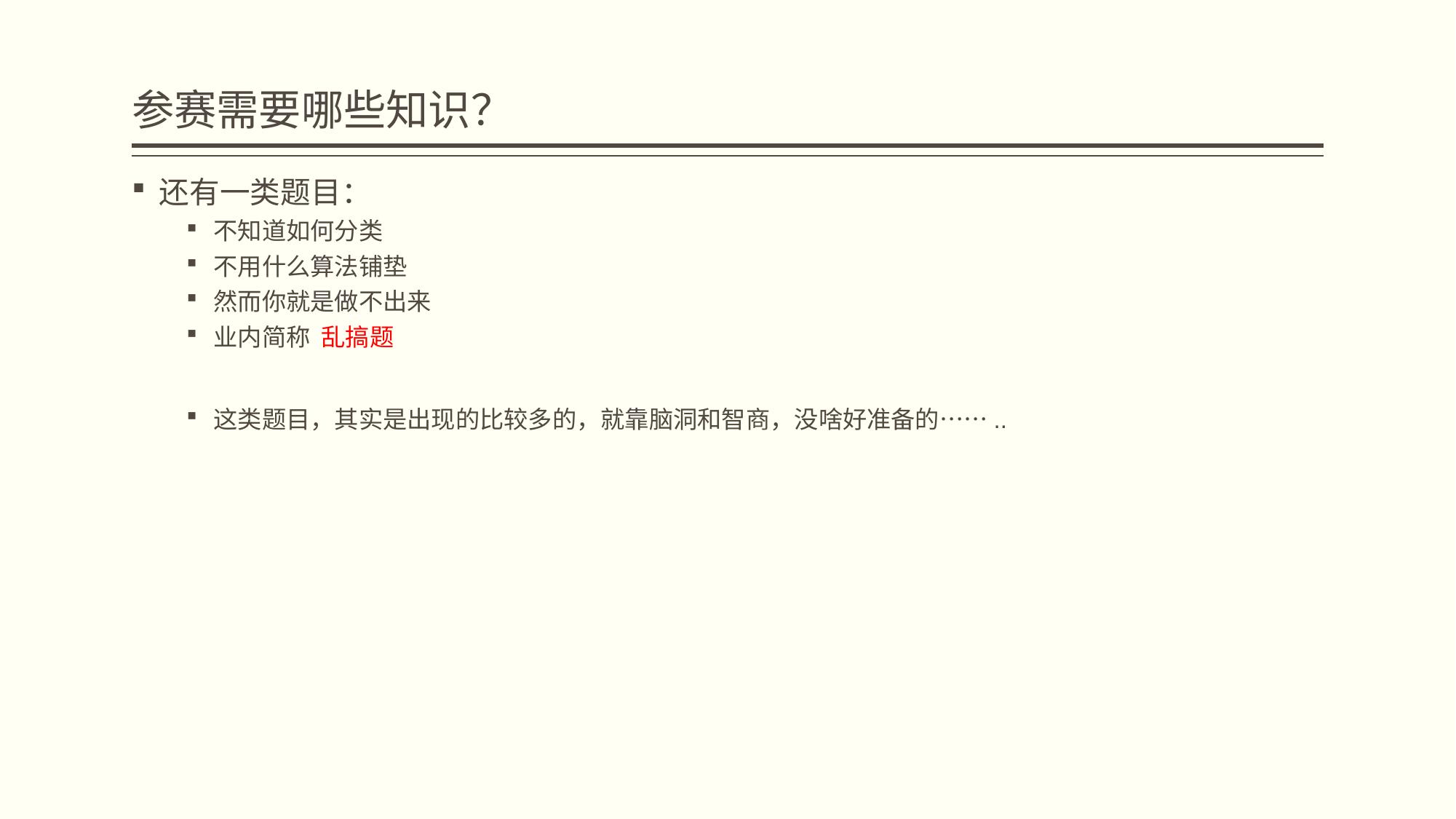

# 参赛需要哪些知识？
还有一类题目：
不知道如何分类
不用什么算法铺垫
然而你就是做不出来
业内简称  乱搞题

这类题目，其实是出现的比较多的，就靠脑洞和智商，没啥好准备的……..